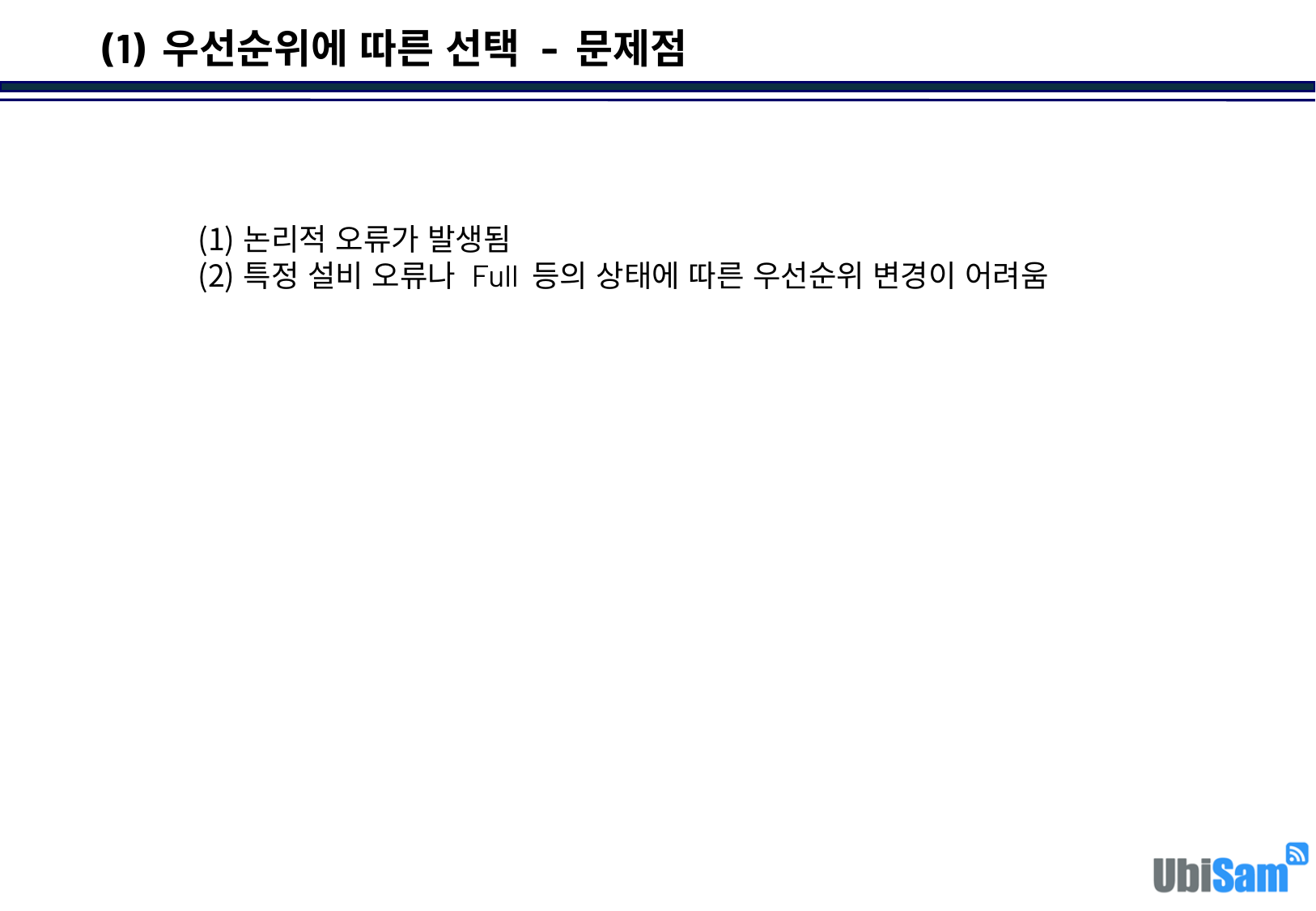

# (1) 우선순위에 따른 선택 - 문제점
논리적 오류가 발생됨
특정 설비 오류나 Full 등의 상태에 따른 우선순위 변경이 어려움